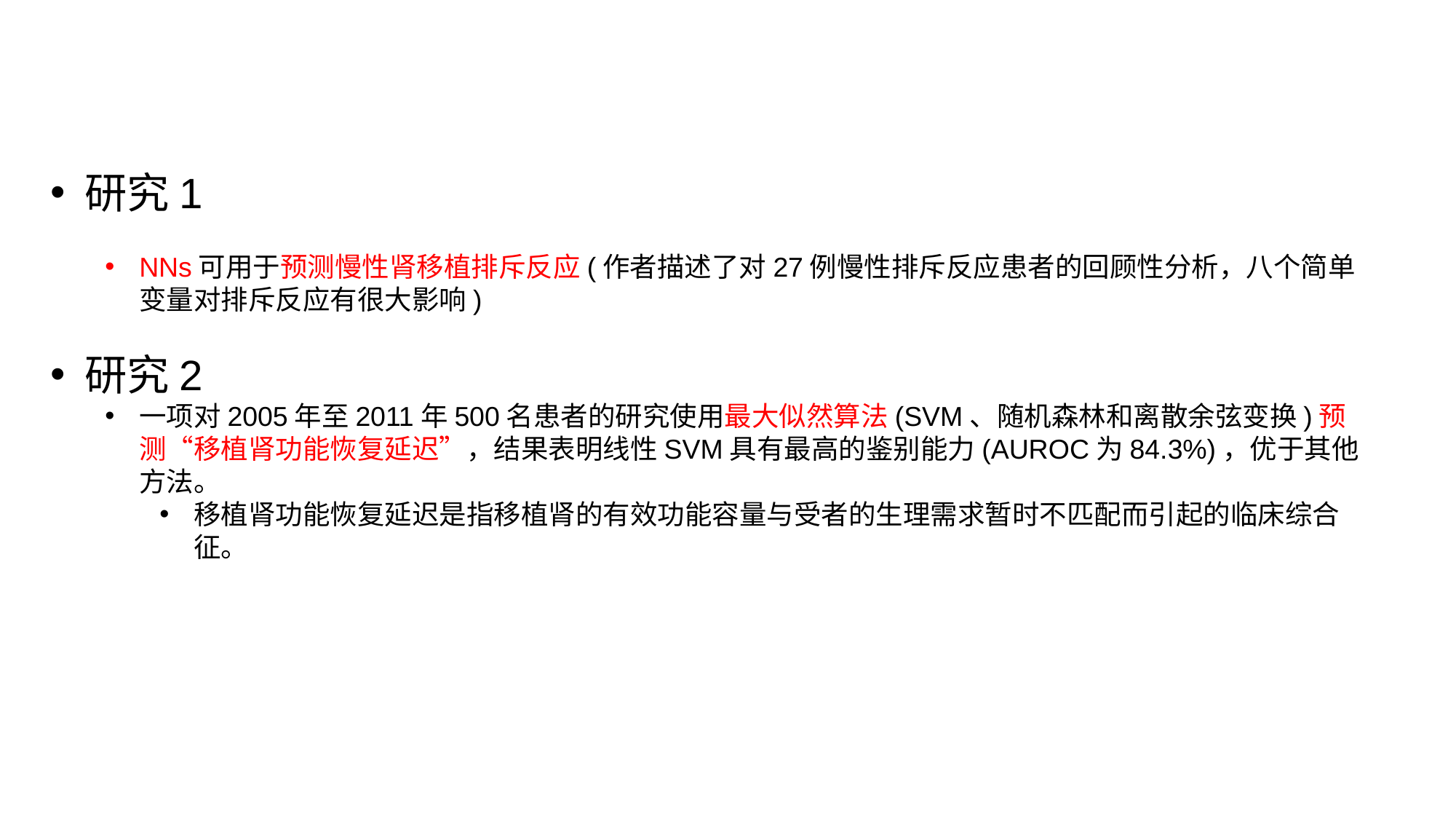

研究1

NNs可用于预测慢性肾移植排斥反应(作者描述了对27例慢性排斥反应患者的回顾性分析，八个简单变量对排斥反应有很大影响)

研究2
一项对2005年至2011年500名患者的研究使用最大似然算法(SVM、随机森林和离散余弦变换)预测“移植肾功能恢复延迟”，结果表明线性SVM具有最高的鉴别能力(AUROC为84.3%)，优于其他方法。
移植肾功能恢复延迟是指移植肾的有效功能容量与受者的生理需求暂时不匹配而引起的临床综合征。